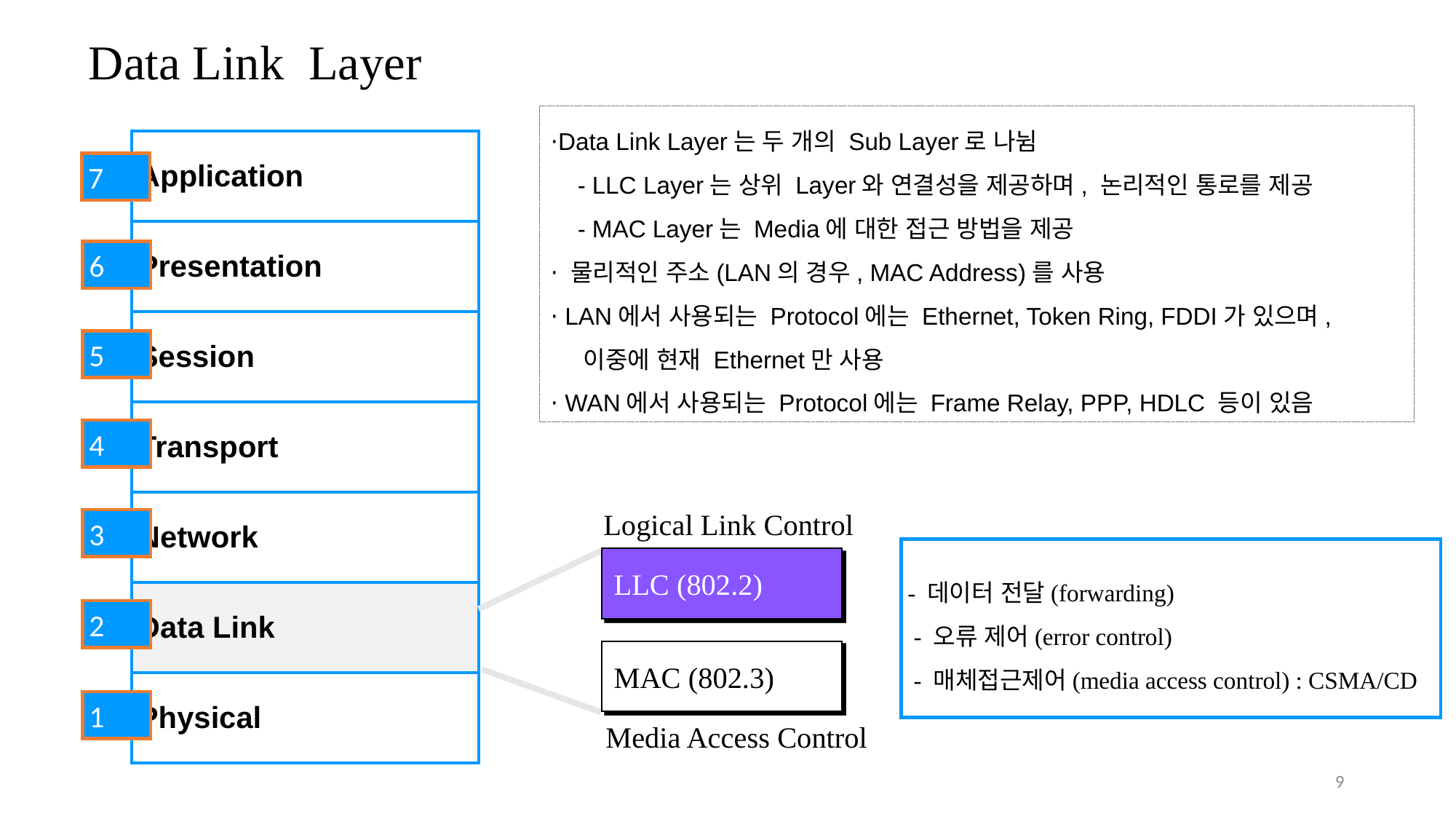

Data Link  Layer
⋅Data Link Layer는 두 개의 Sub Layer로 나뉨
    - LLC Layer는 상위 Layer와 연결성을 제공하며, 논리적인 통로를 제공
    - MAC Layer는 Media에 대한 접근 방법을 제공
⋅ 물리적인 주소(LAN의 경우, MAC Address)를 사용
⋅ LAN에서 사용되는 Protocol에는 Ethernet, Token Ring, FDDI가 있으며,
    이중에 현재 Ethernet만 사용
⋅ WAN에서 사용되는 Protocol에는 Frame Relay, PPP, HDLC 등이 있음
| Application |
| --- |
| Presentation |
| Session |
| Transport |
| Network |
| Data Link |
| Physical |
7
6
5
4
Logical Link Control
3
- 데이터 전달(forwarding)
 - 오류 제어(error control)
 - 매체접근제어(media access control) : CSMA/CD
LLC (802.2)

2
MAC (802.3)

1
Media Access Control
9